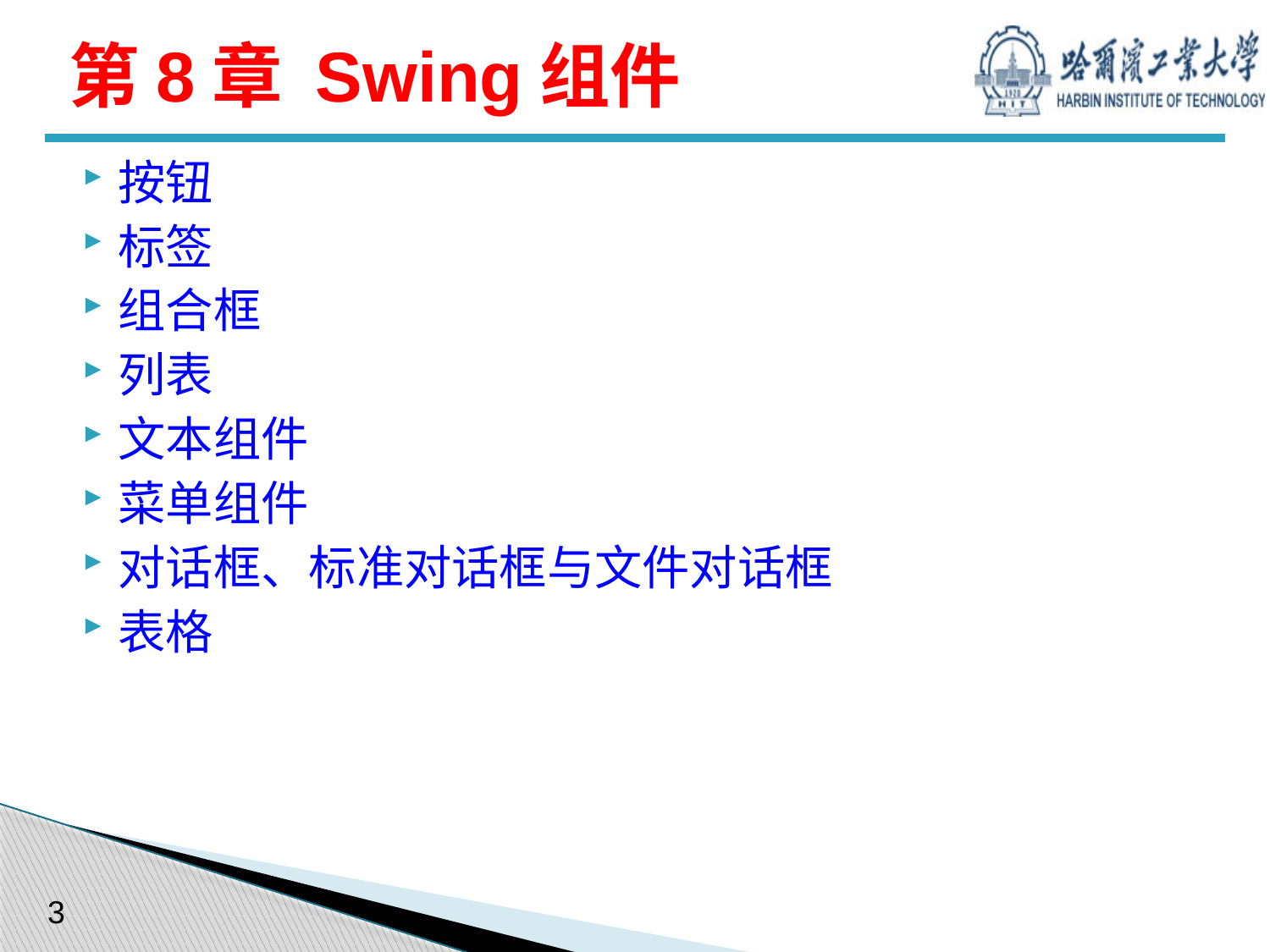

# 第8章 Swing组件
按钮
标签
组合框
列表
文本组件
菜单组件
对话框、标准对话框与文件对话框
表格